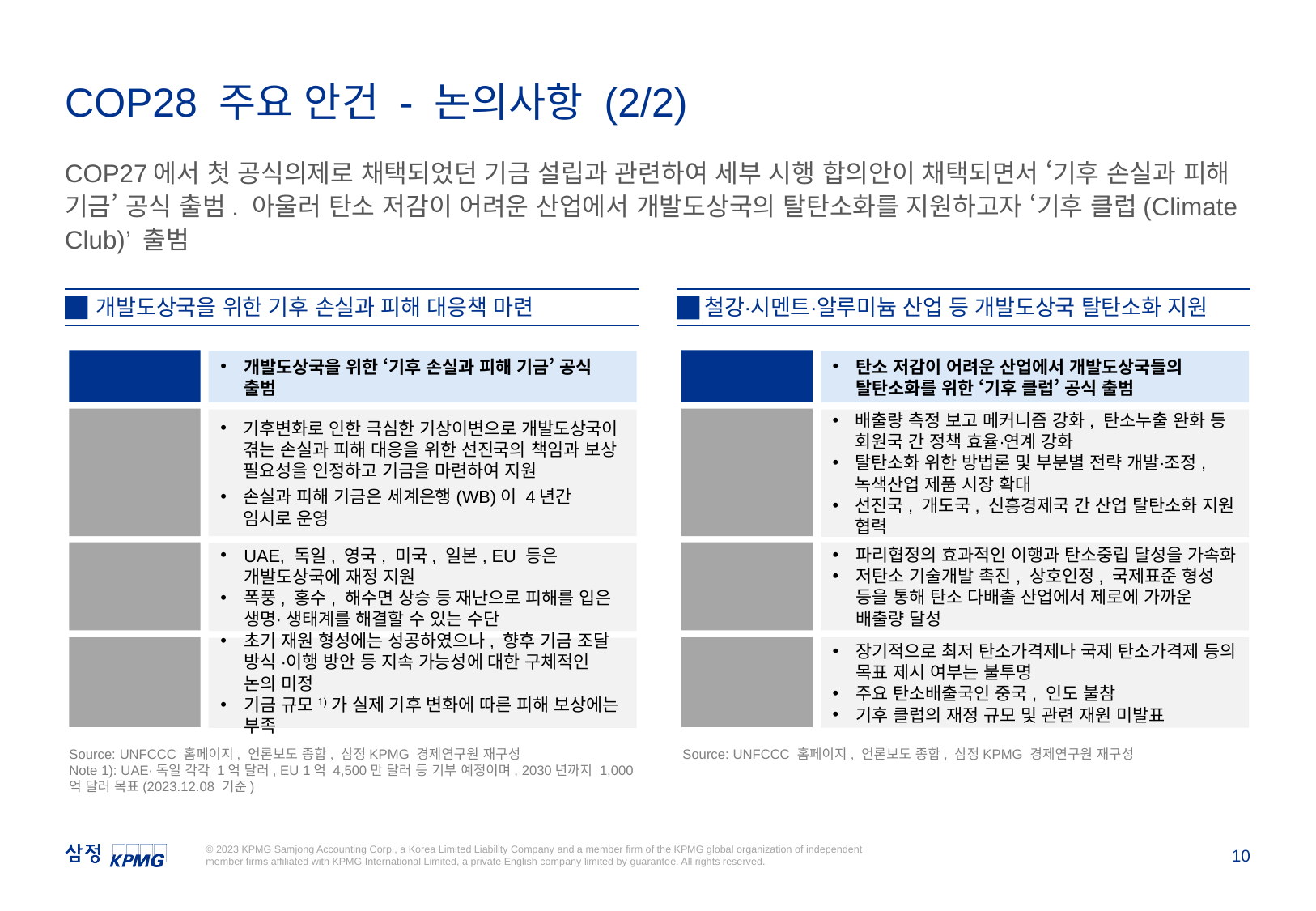

COP28 주요 안건 - 논의사항 (2/2)
COP27에서 첫 공식의제로 채택되었던 기금 설립과 관련하여 세부 시행 합의안이 채택되면서 ‘기후 손실과 피해 기금’ 공식 출범. 아울러 탄소 저감이 어려운 산업에서 개발도상국의 탈탄소화를 지원하고자 ‘기후 클럽(Climate Club)’ 출범
     개발도상국을 위한 기후 손실과 피해 대응책 마련
     철강∙시멘트∙알루미늄 산업 등 개발도상국 탈탄소화 지원
3
4
결과
논의내용
기대효과
한계점
결과
논의내용
기대효과
한계점
개발도상국을 위한 ‘기후 손실과 피해 기금’ 공식 출범
기후변화로 인한 극심한 기상이변으로 개발도상국이 겪는 손실과 피해 대응을 위한 선진국의 책임과 보상 필요성을 인정하고 기금을 마련하여 지원
손실과 피해 기금은 세계은행(WB)이 4년간 임시로 운영
UAE, 독일, 영국, 미국, 일본, EU 등은 개발도상국에 재정 지원
폭풍, 홍수, 해수면 상승 등 재난으로 피해를 입은 생명∙ 생태계를 해결할 수 있는 수단
초기 재원 형성에는 성공하였으나, 향후 기금 조달 방식 ∙이행 방안 등 지속 가능성에 대한 구체적인 논의 미정
기금 규모1)가 실제 기후 변화에 따른 피해 보상에는 부족
탄소 저감이 어려운 산업에서 개발도상국들의 탈탄소화를 위한 ‘기후 클럽’ 공식 출범
배출량 측정 보고 메커니즘 강화, 탄소누출 완화 등 회원국 간 정책 효율∙연계 강화
탈탄소화 위한 방법론 및 부분별 전략 개발∙조정, 녹색산업 제품 시장 확대
선진국, 개도국, 신흥경제국 간 산업 탈탄소화 지원 협력
파리협정의 효과적인 이행과 탄소중립 달성을 가속화
저탄소 기술개발 촉진, 상호인정, 국제표준 형성 등을 통해 탄소 다배출 산업에서 제로에 가까운 배출량 달성
장기적으로 최저 탄소가격제나 국제 탄소가격제 등의 목표 제시 여부는 불투명
주요 탄소배출국인 중국, 인도 불참
기후 클럽의 재정 규모 및 관련 재원 미발표
Source: UNFCCC 홈페이지, 언론보도 종합, 삼정KPMG 경제연구원 재구성
Note 1): UAE∙독일 각각 1억 달러, EU 1억 4,500만 달러 등 기부 예정이며, 2030년까지 1,000억 달러 목표(2023.12.08 기준)
Source: UNFCCC 홈페이지, 언론보도 종합, 삼정KPMG 경제연구원 재구성